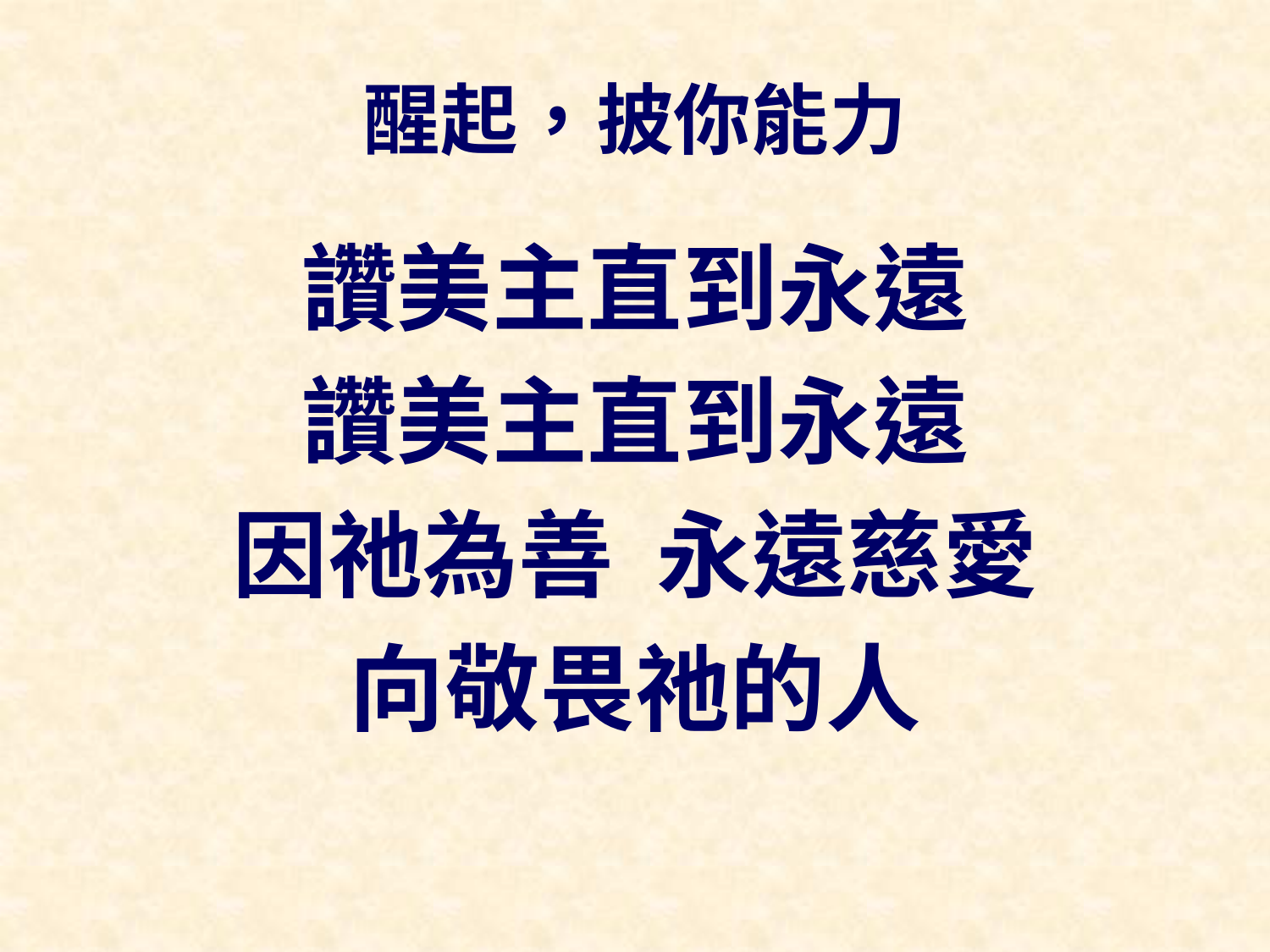

# 醒起，披你能力
讚美主直到永遠
讚美主直到永遠
因祂為善  永遠慈愛
向敬畏祂的人